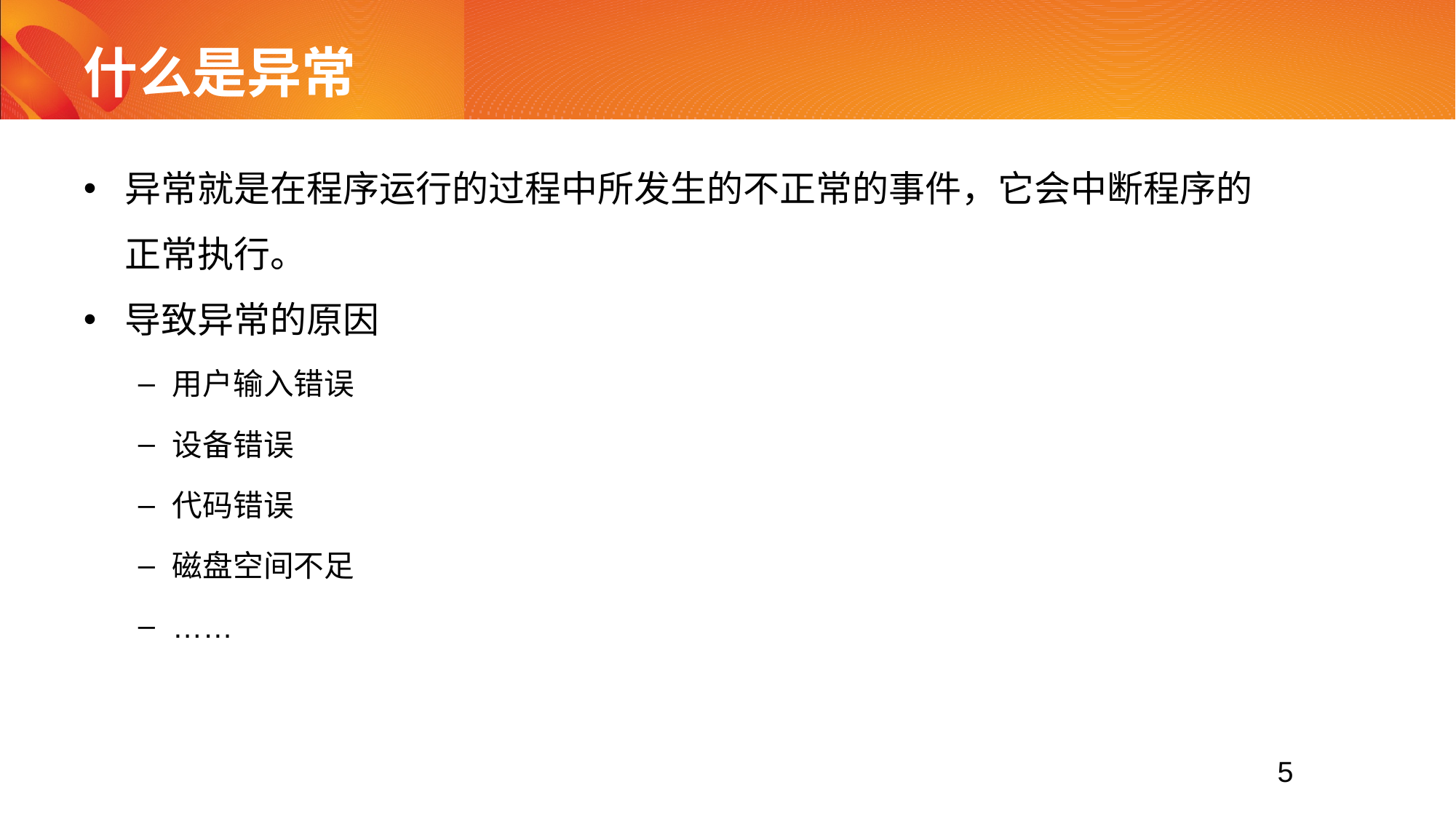

# 什么是异常
异常就是在程序运行的过程中所发生的不正常的事件，它会中断程序的正常执行。
导致异常的原因
用户输入错误
设备错误
代码错误
磁盘空间不足
……